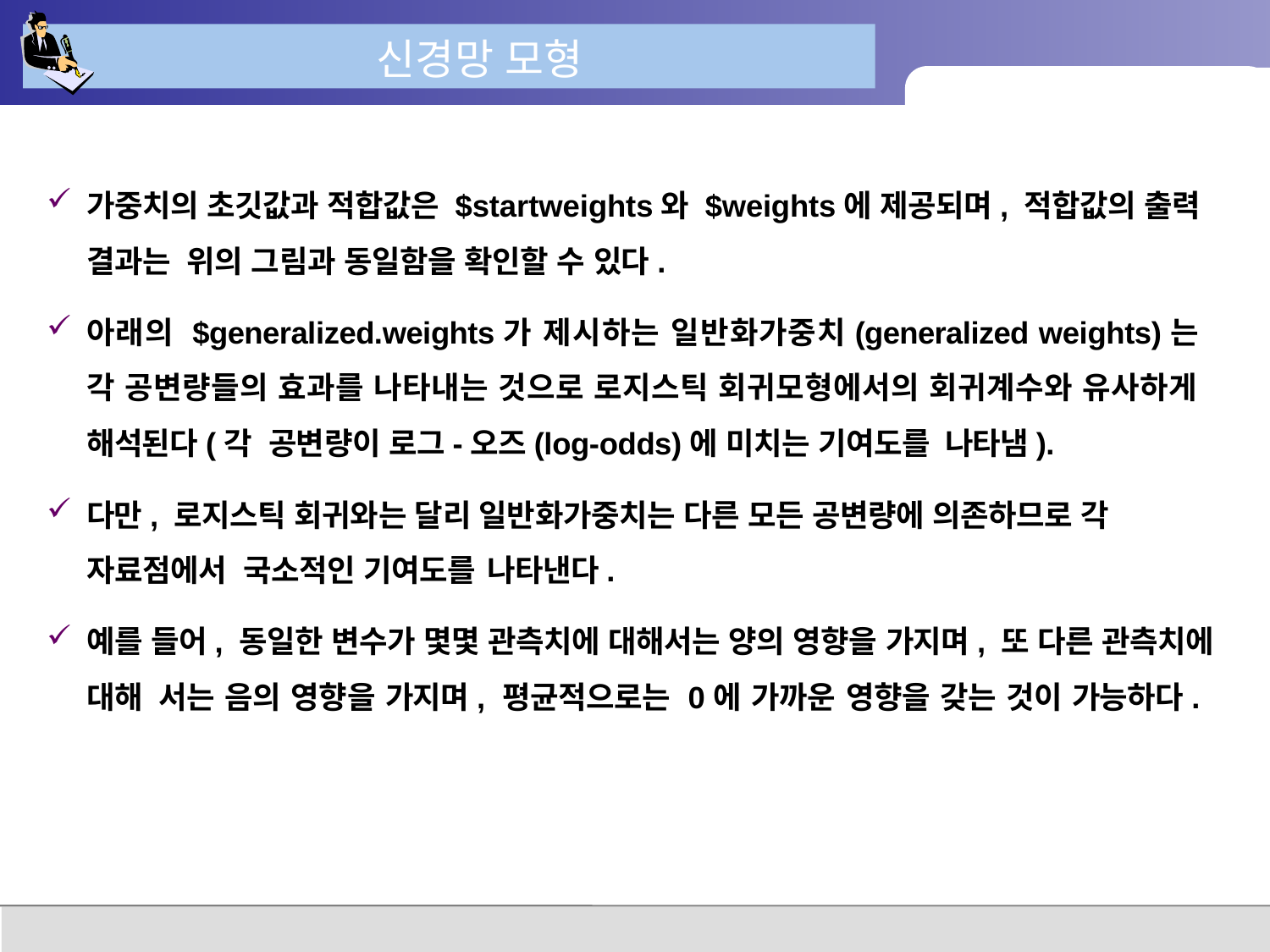

# 신경망 모형
가중치의 초깃값과 적합값은 $startweights와 $weights에 제공되며, 적합값의 출력 결과는  위의 그림과 동일함을 확인할 수 있다.
아래의 $generalized.weights가 제시하는 일반화가중치(generalized weights)는 각 공변량들의 효과를 나타내는 것으로 로지스틱 회귀모형에서의 회귀계수와 유사하게 해석된다(각  공변량이 로그-오즈(log-odds)에 미치는 기여도를 나타냄).
다만, 로지스틱 회귀와는 달리 일반화가중치는 다른 모든 공변량에 의존하므로 각 자료점에서  국소적인 기여도를 나타낸다.
예를 들어, 동일한 변수가 몇몇 관측치에 대해서는 양의 영향을 가지며, 또 다른 관측치에 대해  서는 음의 영향을 가지며, 평균적으로는 0에 가까운 영향을 갖는 것이 가능하다.